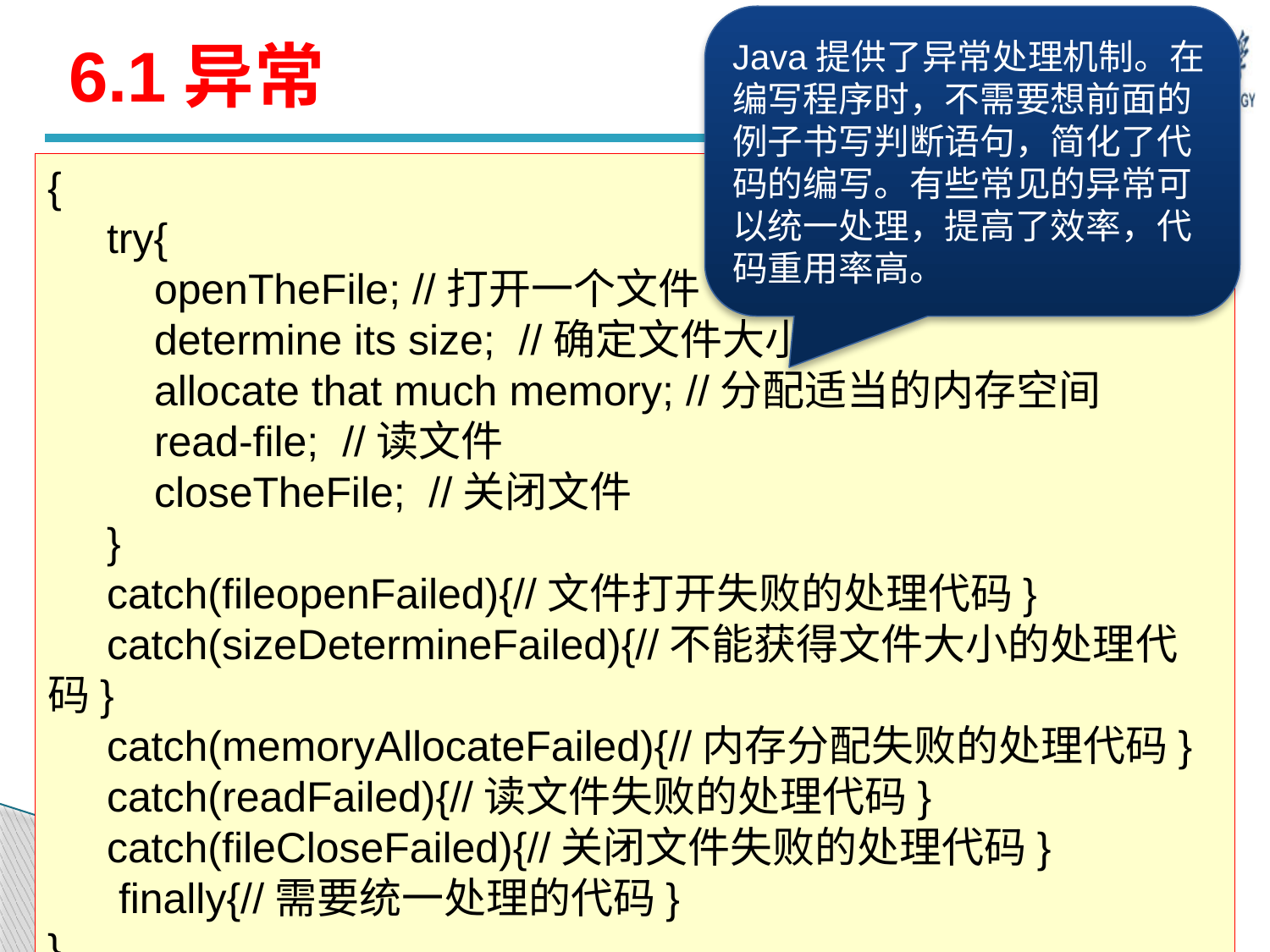

Java提供了异常处理机制。在编写程序时，不需要想前面的例子书写判断语句，简化了代码的编写。有些常见的异常可以统一处理，提高了效率，代码重用率高。
# 6.1异常
{
     try{
         openTheFile; //打开一个文件
         determine its size;  //确定文件大小
         allocate that much memory; //分配适当的内存空间
         read-file;  //读文件
         closeTheFile;  //关闭文件
     }
     catch(fileopenFailed){//文件打开失败的处理代码}
     catch(sizeDetermineFailed){//不能获得文件大小的处理代码}
     catch(memoryAllocateFailed){//内存分配失败的处理代码}
     catch(readFailed){//读文件失败的处理代码}
     catch(fileCloseFailed){//关闭文件失败的处理代码}
      finally{//需要统一处理的代码}
}